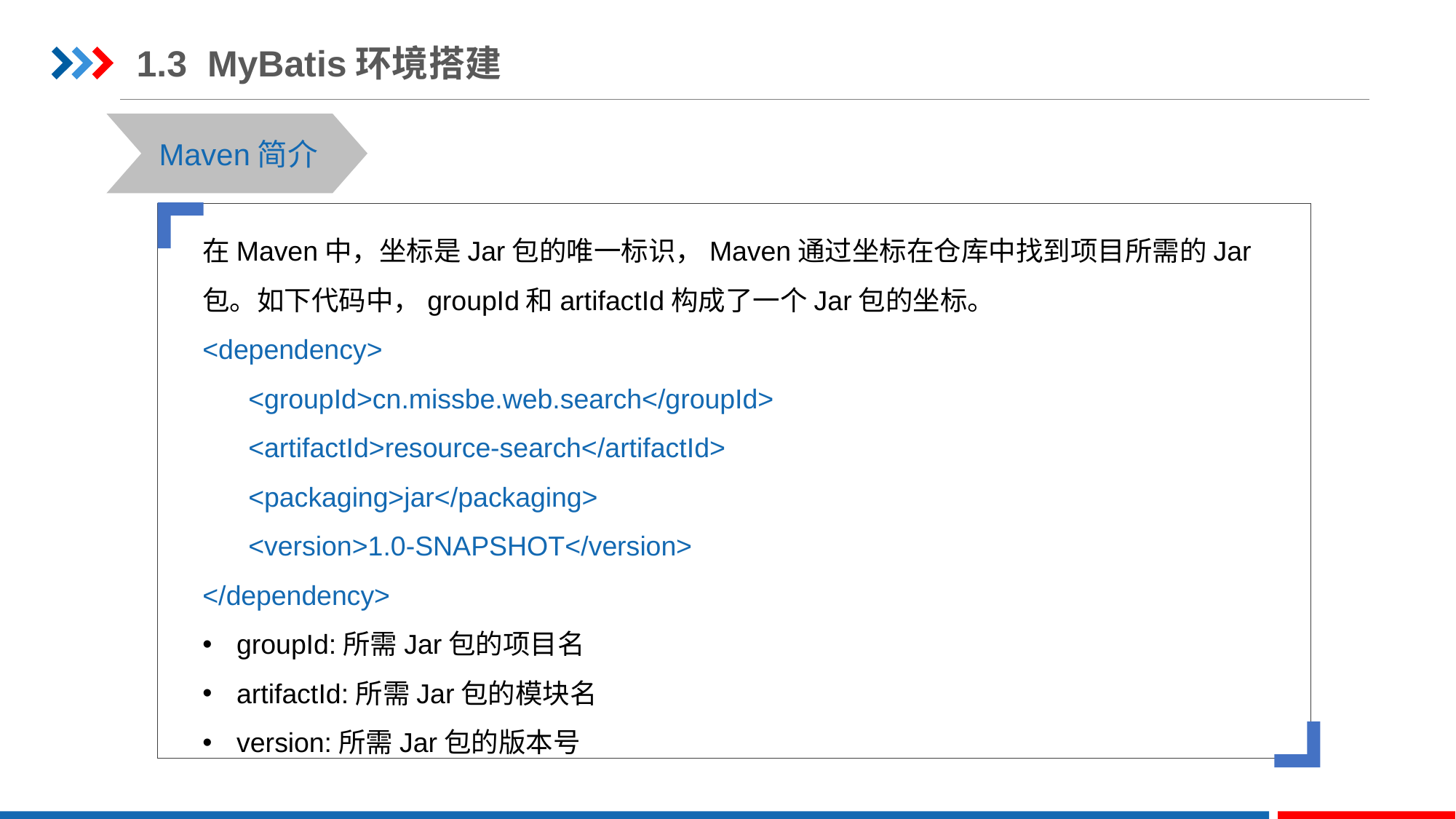

1.3  MyBatis环境搭建

 Maven简介

在Maven中，坐标是Jar包的唯一标识，Maven通过坐标在仓库中找到项目所需的Jar包。如下代码中，groupId和artifactId构成了一个Jar包的坐标。
<dependency>
      <groupId>cn.missbe.web.search</groupId>
      <artifactId>resource-search</artifactId>
      <packaging>jar</packaging>
      <version>1.0-SNAPSHOT</version>
</dependency>
groupId:所需Jar包的项目名
artifactId:所需Jar包的模块名
version:所需Jar包的版本号